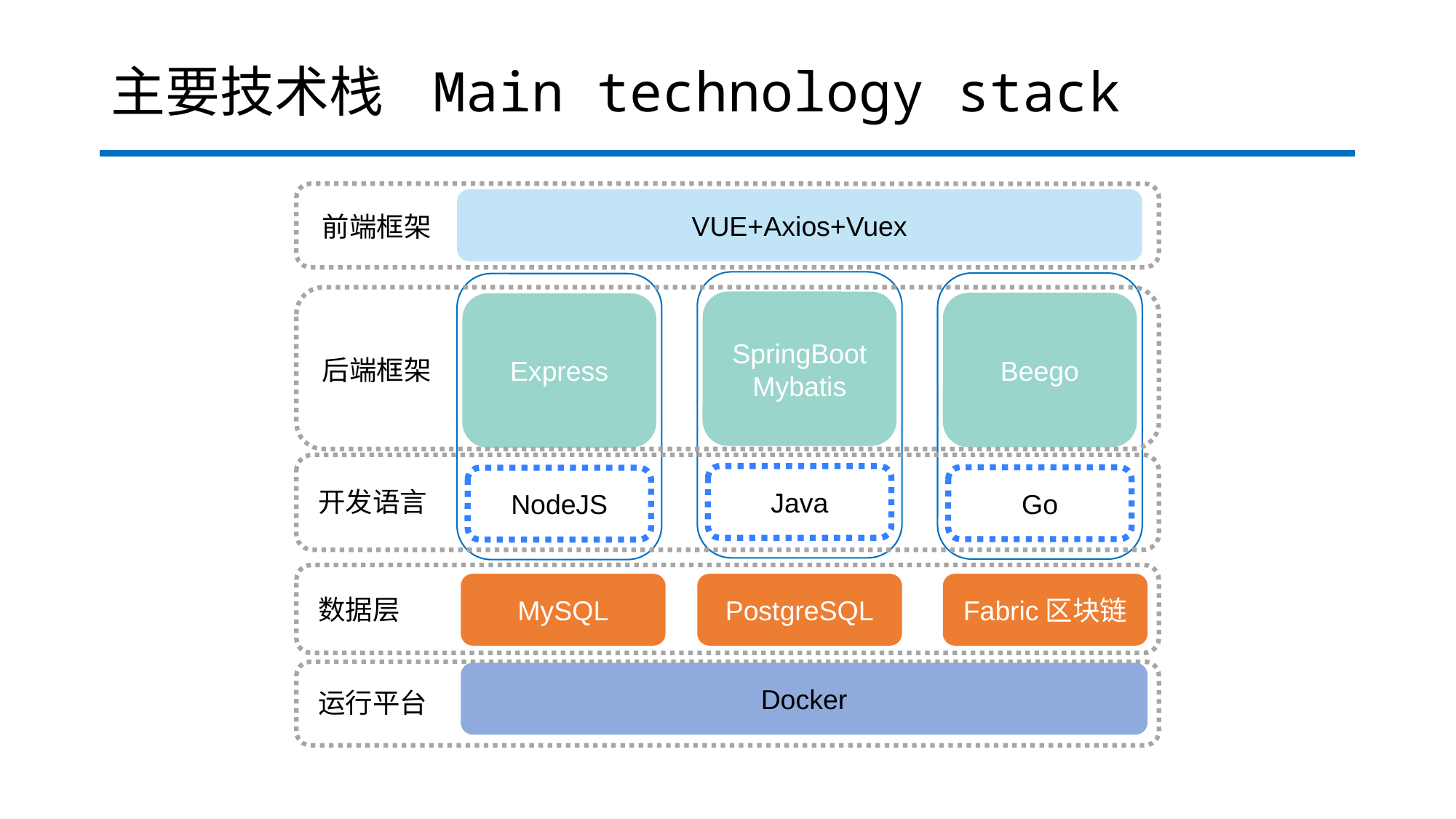

# 主要技术栈   Main technology stack

VUE+Axios+Vuex
前端框架

SpringBoot
Mybatis
Java

Beego
Go

Express
后端框架

NodeJS
开发语言

MySQL
PostgreSQL
Fabric区块链
数据层

Docker
运行平台